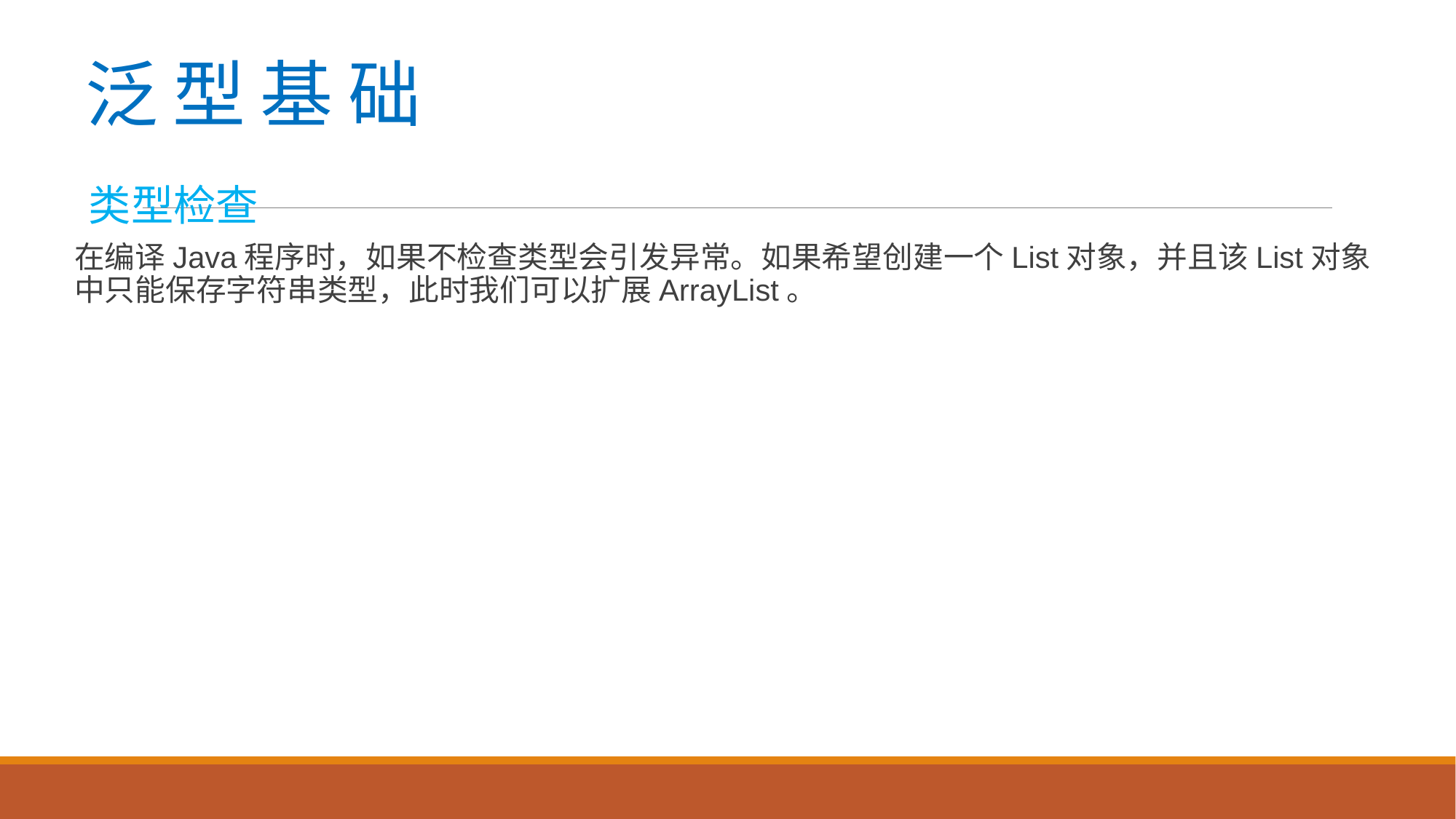

# 泛 型 基 础
类型检查
在编译Java程序时，如果不检查类型会引发异常。如果希望创建一个List对象，并且该List对象中只能保存字符串类型，此时我们可以扩展ArrayList。